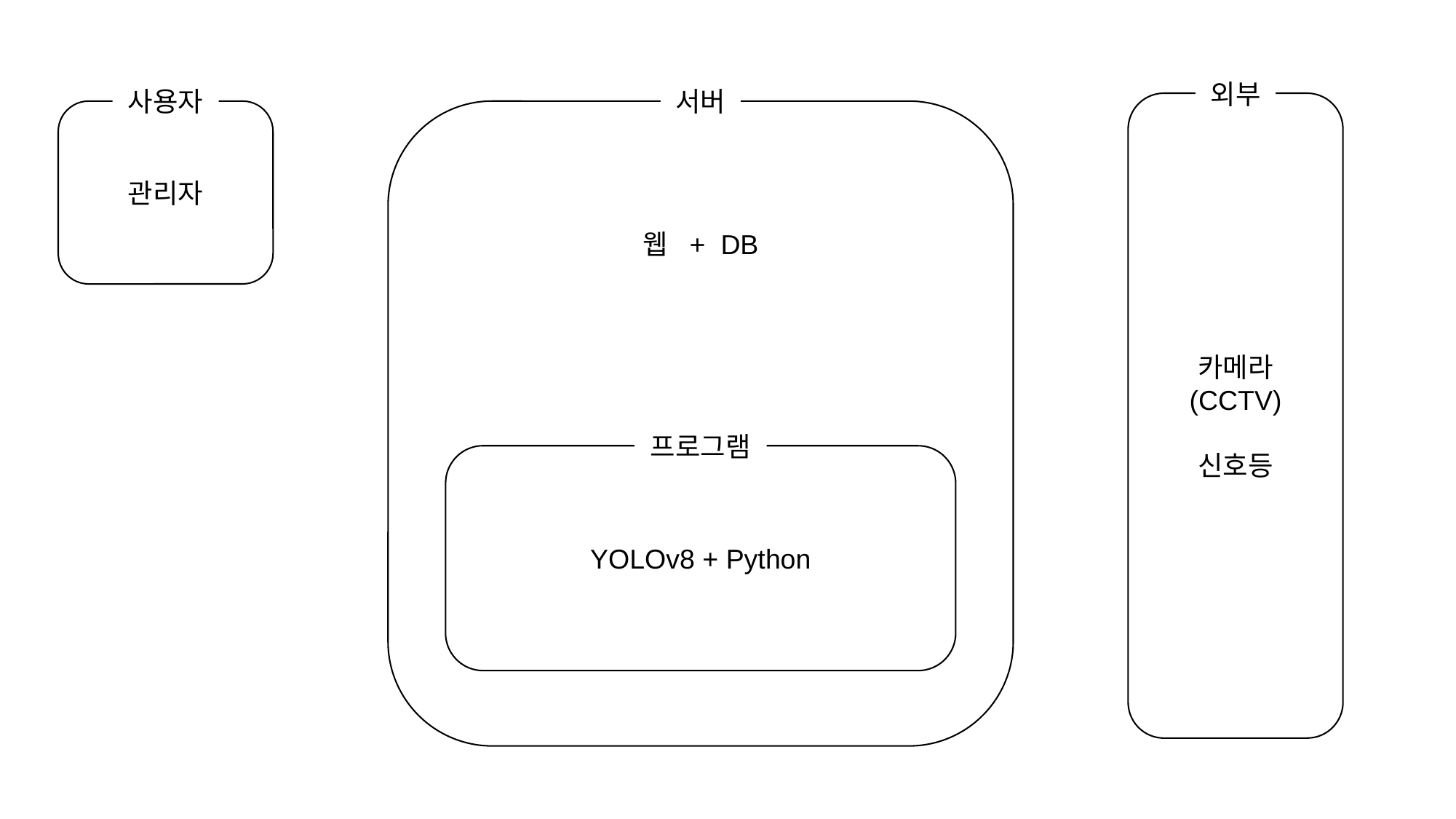

외부
사용자
서버
카메라
(CCTV)

신호등
관리자
웹  +  DB

프로그램
YOLOv8 + Python